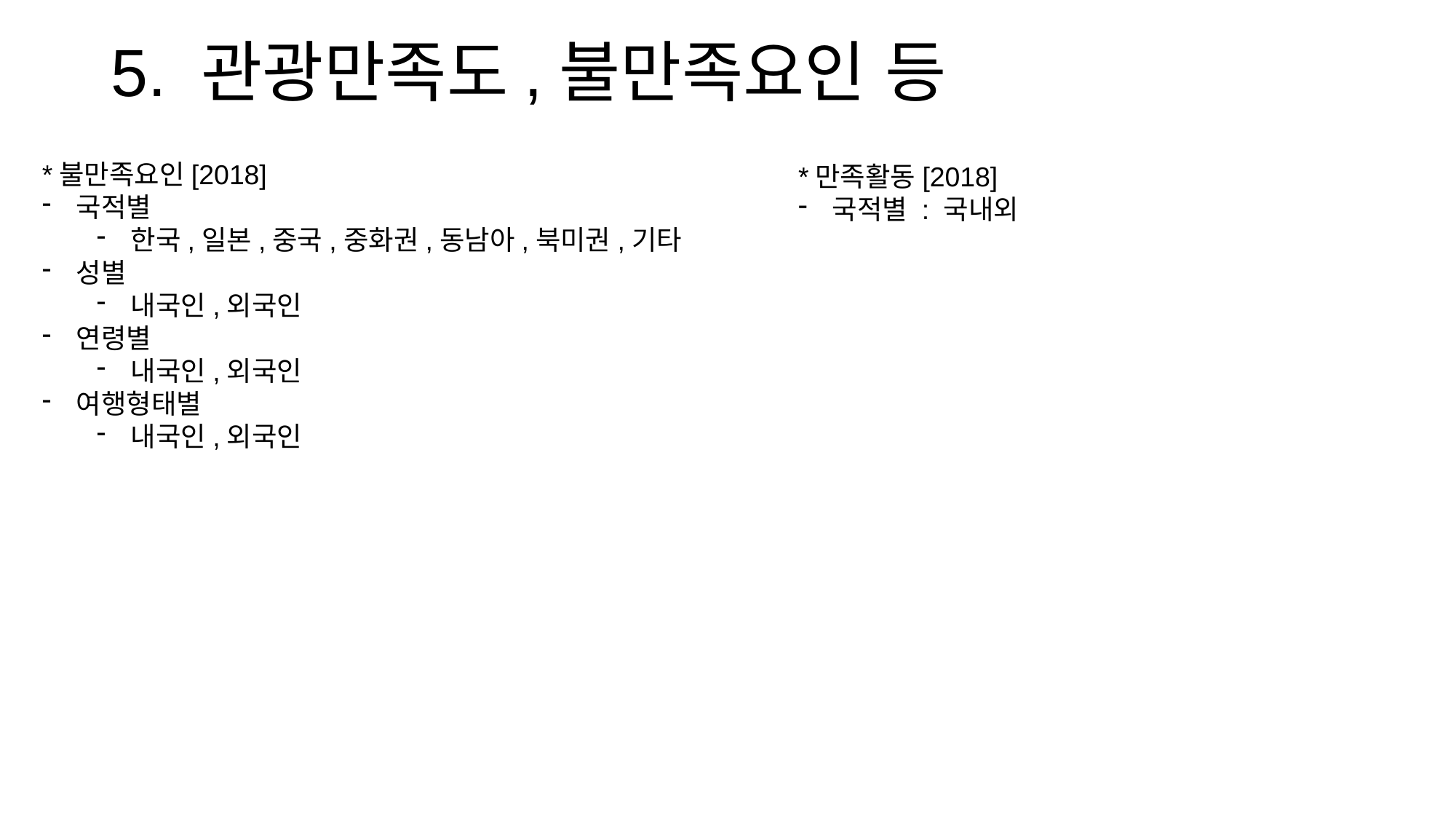

# 5. 관광만족도,불만족요인 등
*불만족요인[2018]
국적별
한국,일본,중국,중화권,동남아,북미권,기타
성별
내국인,외국인
연령별
내국인,외국인
여행형태별
내국인,외국인
*만족활동[2018]
국적별 : 국내외